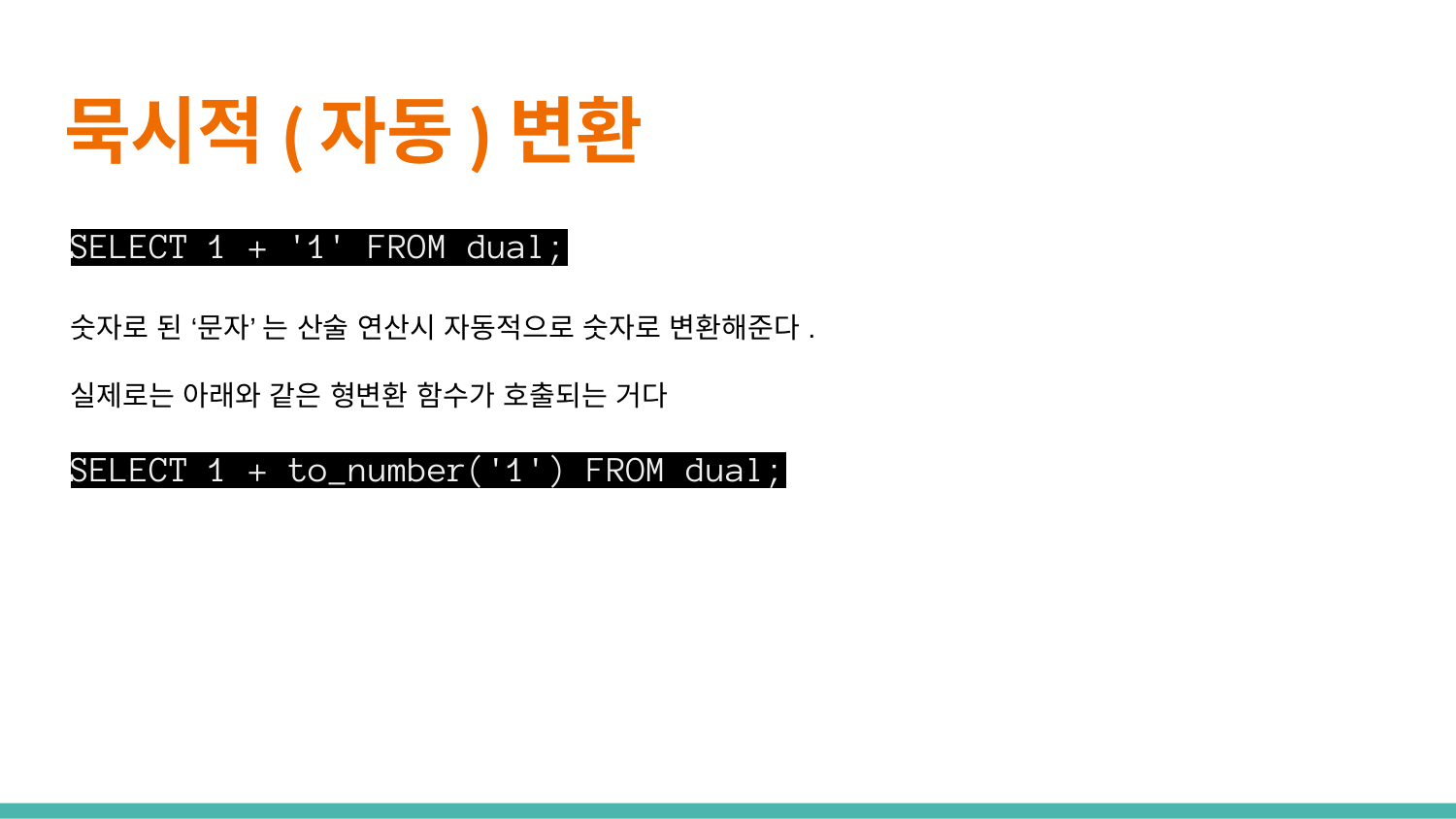

# 묵시적(자동)변환
SELECT 1 + '1' FROM dual;
숫자로 된 ‘문자’ 는 산술 연산시 자동적으로 숫자로 변환해준다.

실제로는 아래와 같은 형변환 함수가 호출되는 거다

SELECT 1 + to_number('1') FROM dual;